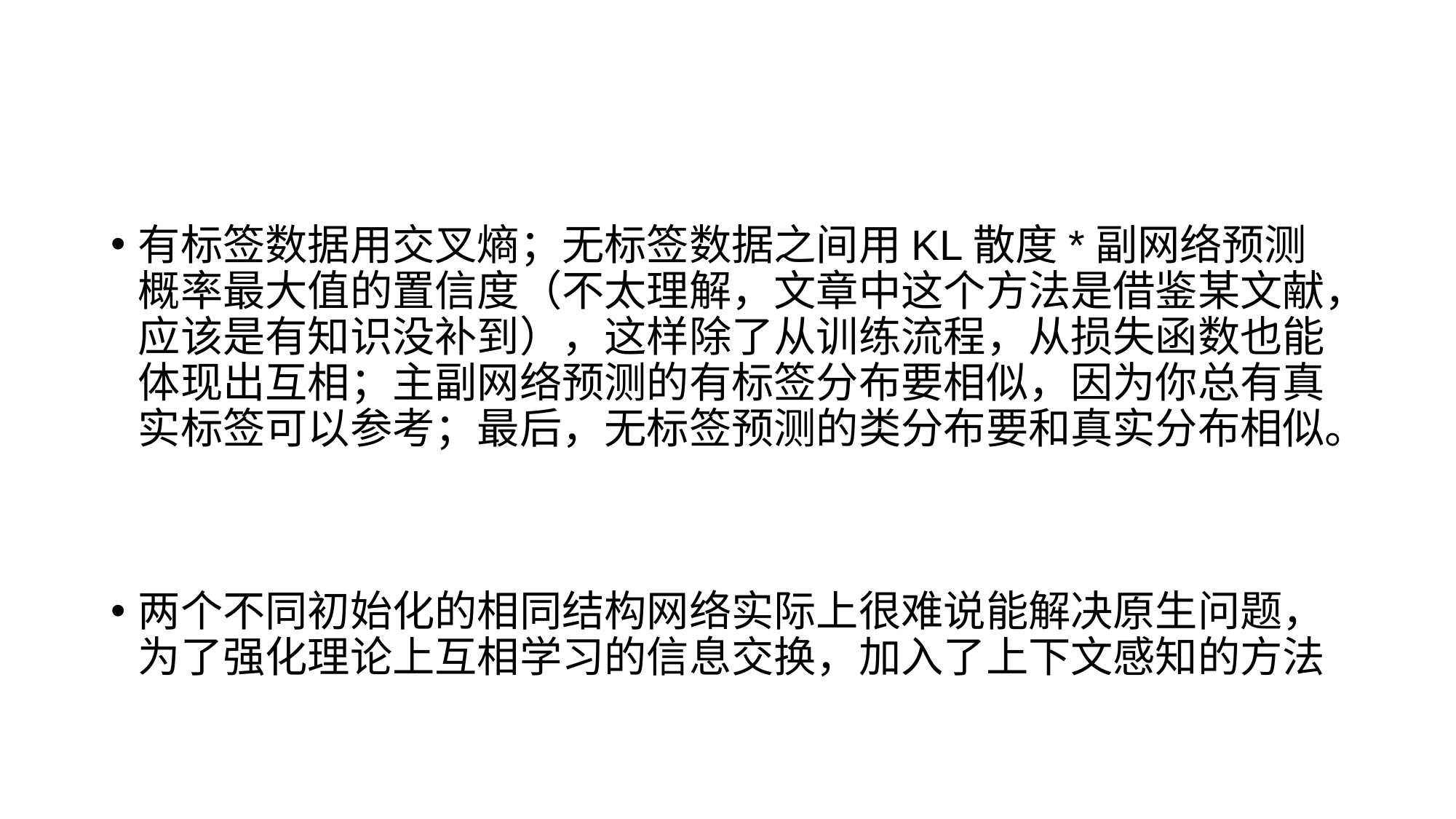

#
有标签数据用交叉熵；无标签数据之间用KL散度*副网络预测概率最大值的置信度（不太理解，文章中这个方法是借鉴某文献，应该是有知识没补到），这样除了从训练流程，从损失函数也能体现出互相；主副网络预测的有标签分布要相似，因为你总有真实标签可以参考；最后，无标签预测的类分布要和真实分布相似。

两个不同初始化的相同结构网络实际上很难说能解决原生问题，为了强化理论上互相学习的信息交换，加入了上下文感知的方法